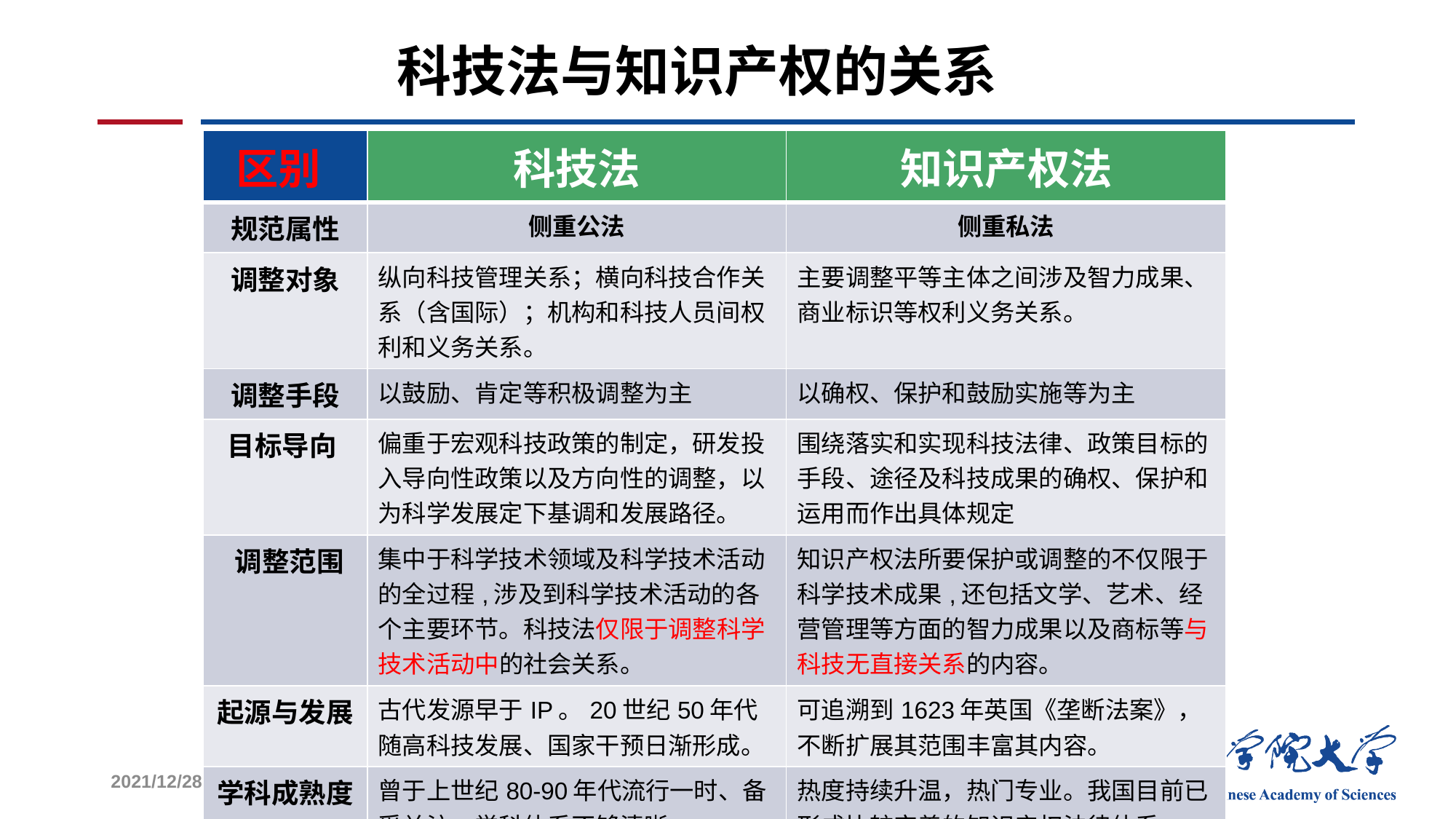

# 科技法与知识产权的关系
| 区别 | 科技法 | 知识产权法 |
| --- | --- | --- |
| 规范属性 | 侧重公法 | 侧重私法 |
| 调整对象 | 纵向科技管理关系；横向科技合作关系（含国际）；机构和科技人员间权利和义务关系。 | 主要调整平等主体之间涉及智力成果、商业标识等权利义务关系。 |
| 调整手段 | 以鼓励、肯定等积极调整为主 | 以确权、保护和鼓励实施等为主 |
| 目标导向 | 偏重于宏观科技政策的制定，研发投入导向性政策以及方向性的调整，以为科学发展定下基调和发展路径。 | 围绕落实和实现科技法律、政策目标的手段、途径及科技成果的确权、保护和运用而作出具体规定 |
| 调整范围 | 集中于科学技术领域及科学技术活动的全过程,涉及到科学技术活动的各个主要环节。科技法仅限于调整科学技术活动中的社会关系。 | 知识产权法所要保护或调整的不仅限于科学技术成果,还包括文学、艺术、经营管理等方面的智力成果以及商标等与科技无直接关系的内容。 |
| 起源与发展 | 古代发源早于IP。20世纪50年代随高科技发展、国家干预日渐形成。 | 可追溯到1623年英国《垄断法案》，不断扩展其范围丰富其内容。 |
| 学科成熟度 | 曾于上世纪80-90年代流行一时、备受关注。学科体系不够清晰。 | 热度持续升温，热门专业。我国目前已形成比较完善的知识产权法律体系。 |
2021/12/28